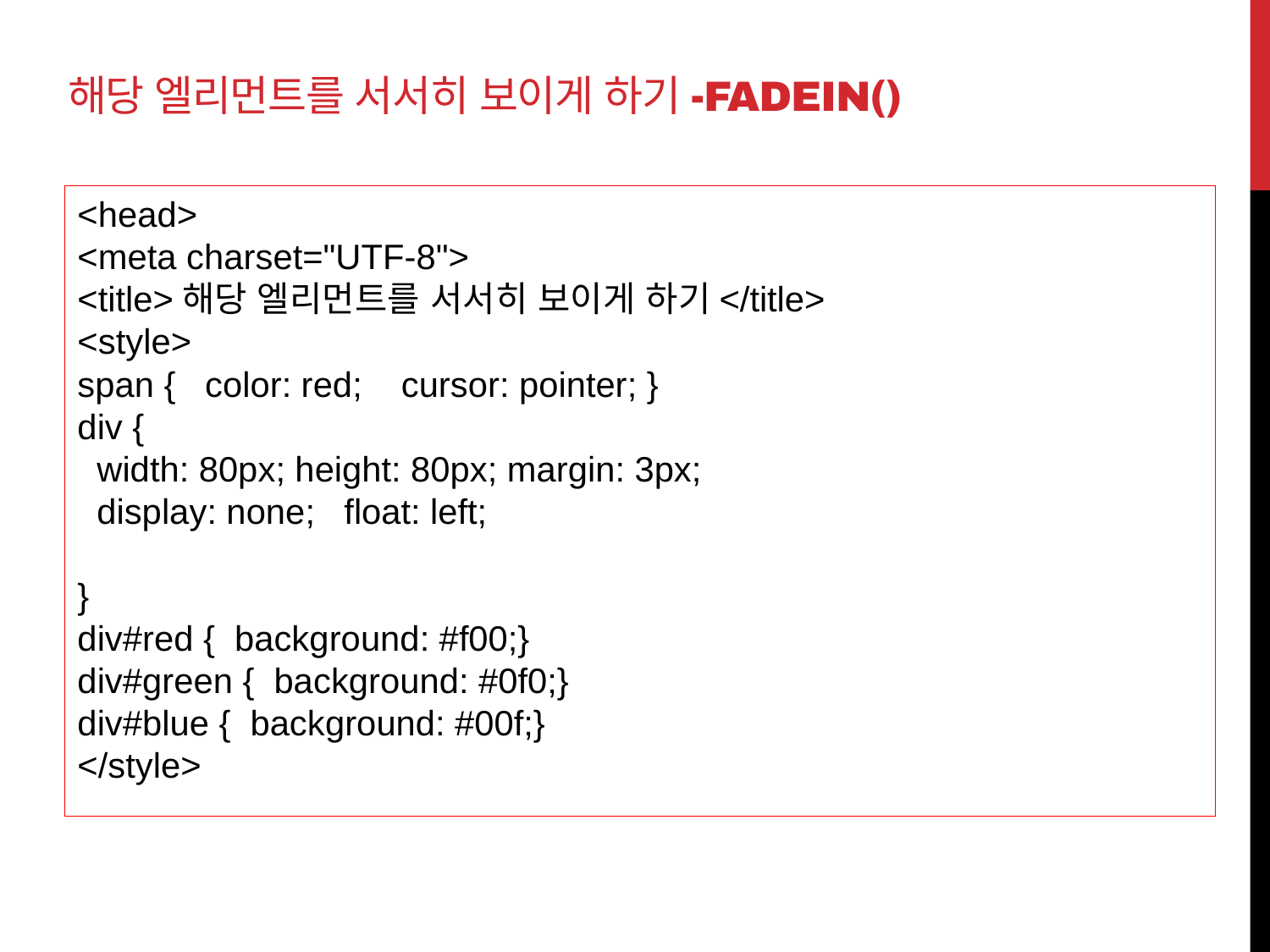

# 해당 엘리먼트를 서서히 보이게 하기-fadeIn()
<head>
<meta charset="UTF-8">
<title>해당 엘리먼트를 서서히 보이게 하기</title>
<style>
span {   color: red;    cursor: pointer; }
div {
  width: 80px; height: 80px; margin: 3px;
  display: none;   float: left;

}
div#red {  background: #f00;}
div#green {  background: #0f0;}
div#blue {  background: #00f;}
</style>